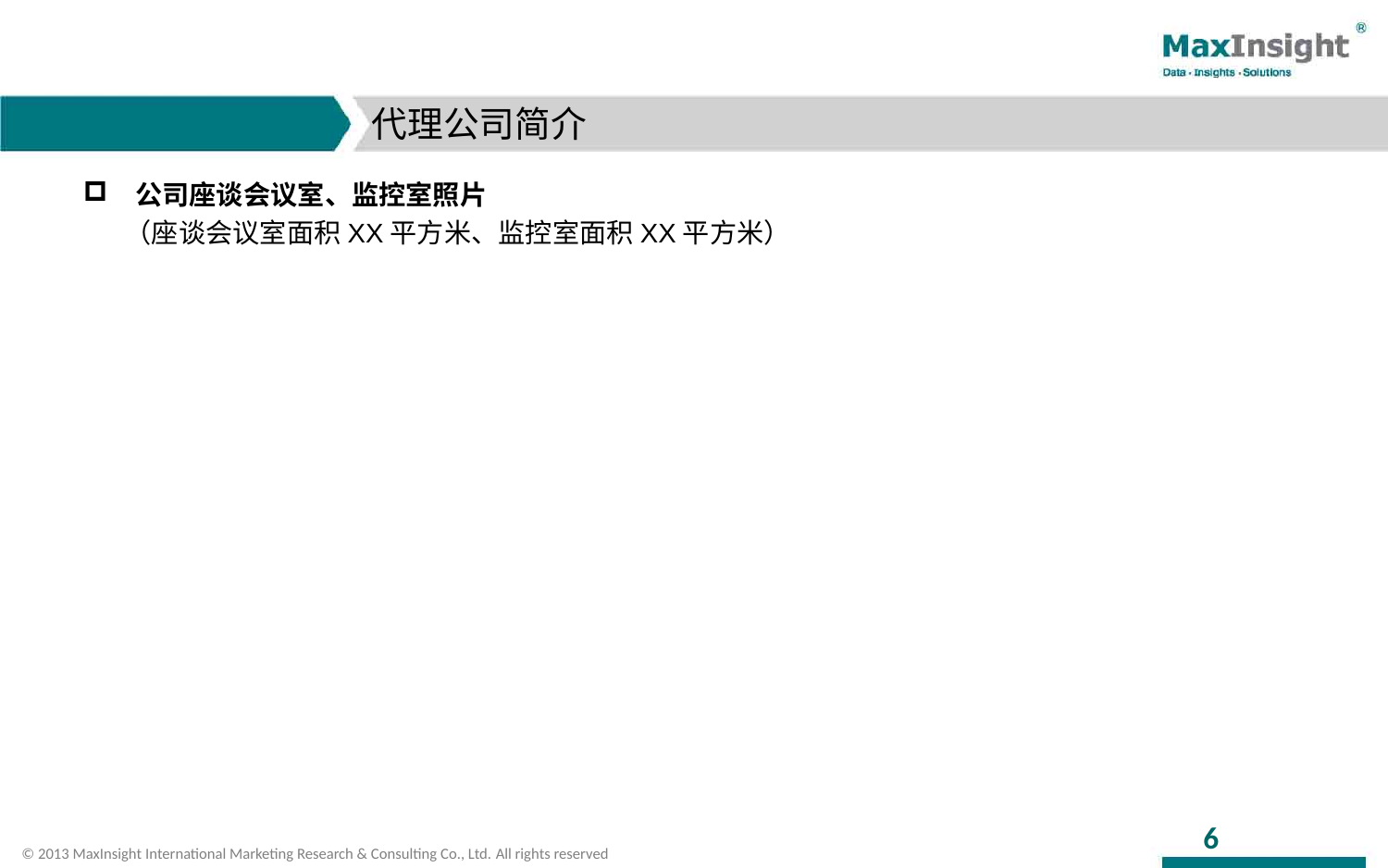

# 代理公司简介
公司座谈会议室、监控室照片
（座谈会议室面积XX平方米、监控室面积XX平方米）